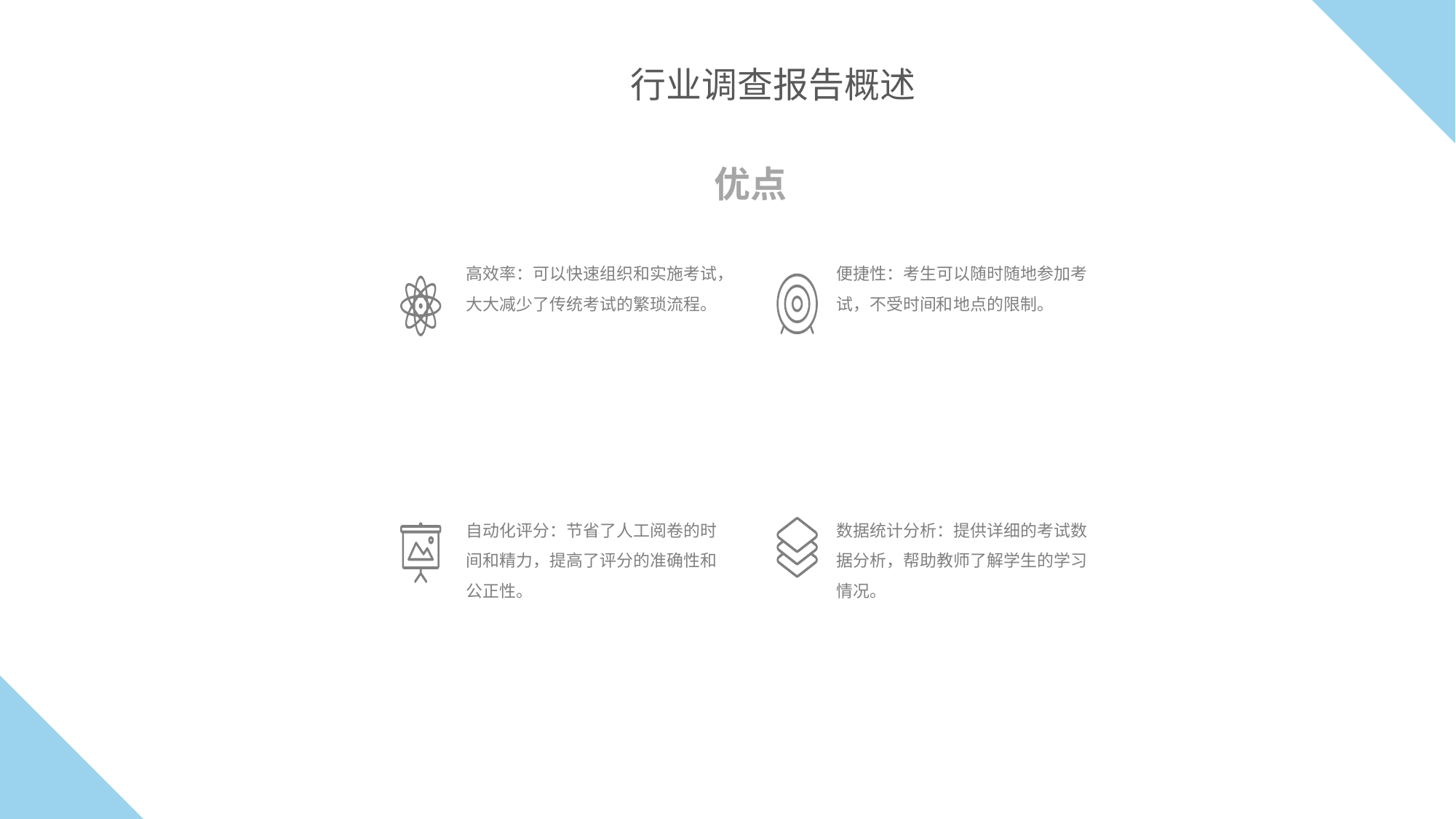

行业调查报告概述
优点
高效率：可以快速组织和实施考试，大大减少了传统考试的繁琐流程。
便捷性：考生可以随时随地参加考试，不受时间和地点的限制。

自动化评分：节省了人工阅卷的时间和精力，提高了评分的准确性和公正性。
数据统计分析：提供详细的考试数据分析，帮助教师了解学生的学习情况。